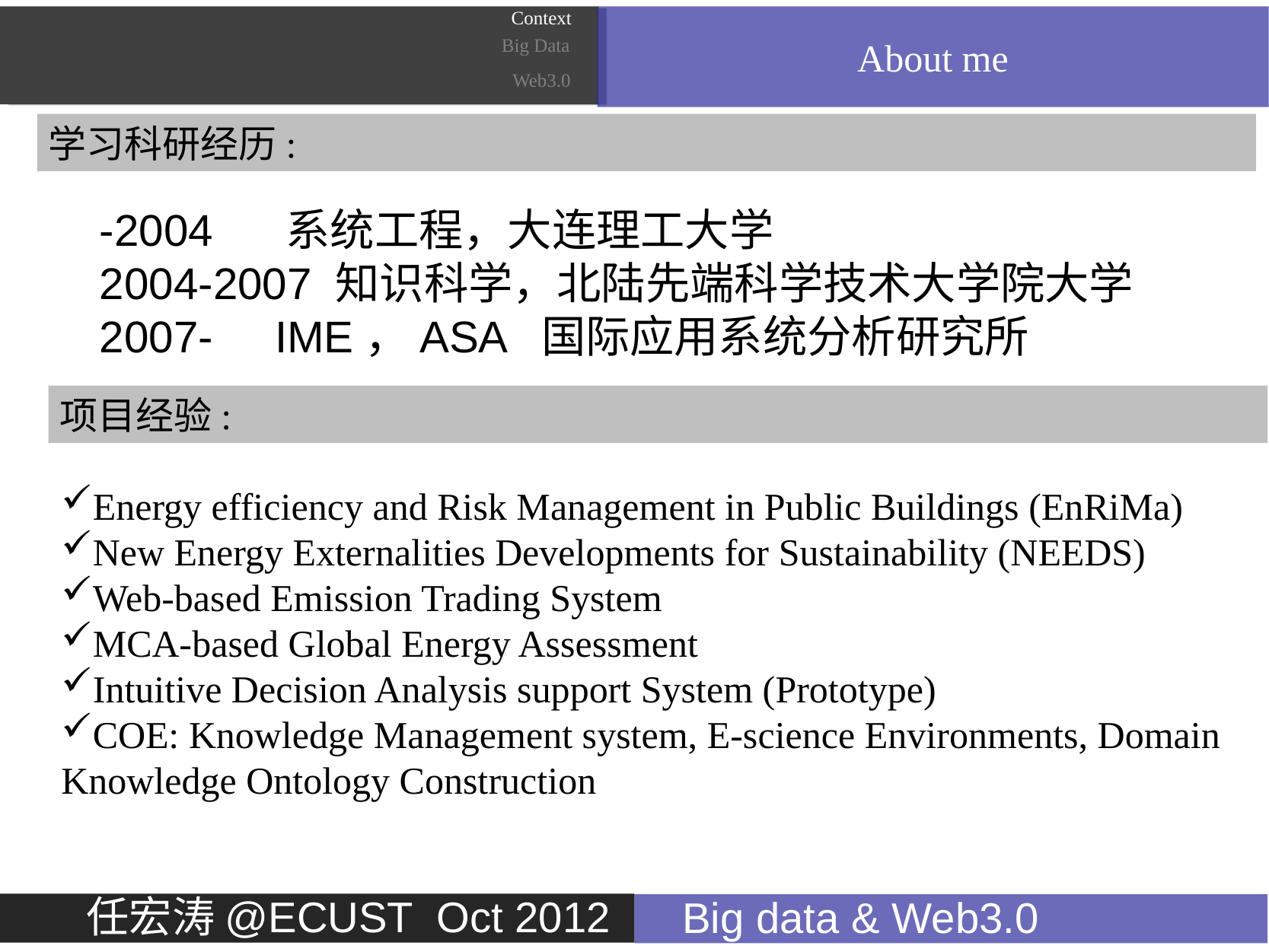

Context

About me
Big Data
Web3.0
学习科研经历:
-2004     系统工程，大连理工大学
2004-2007 知识科学，北陆先端科学技术大学院大学
2007-     IME，ASA  国际应用系统分析研究所
项目经验:
Energy efficiency and Risk Management in Public Buildings (EnRiMa)
New Energy Externalities Developments for Sustainability (NEEDS)
Web-based Emission Trading System
MCA-based Global Energy Assessment
Intuitive Decision Analysis support System (Prototype)
COE: Knowledge Management system, E-science Environments, Domain   Knowledge Ontology Construction
        任宏涛@ECUST  Oct 2012
    Big data & Web3.0